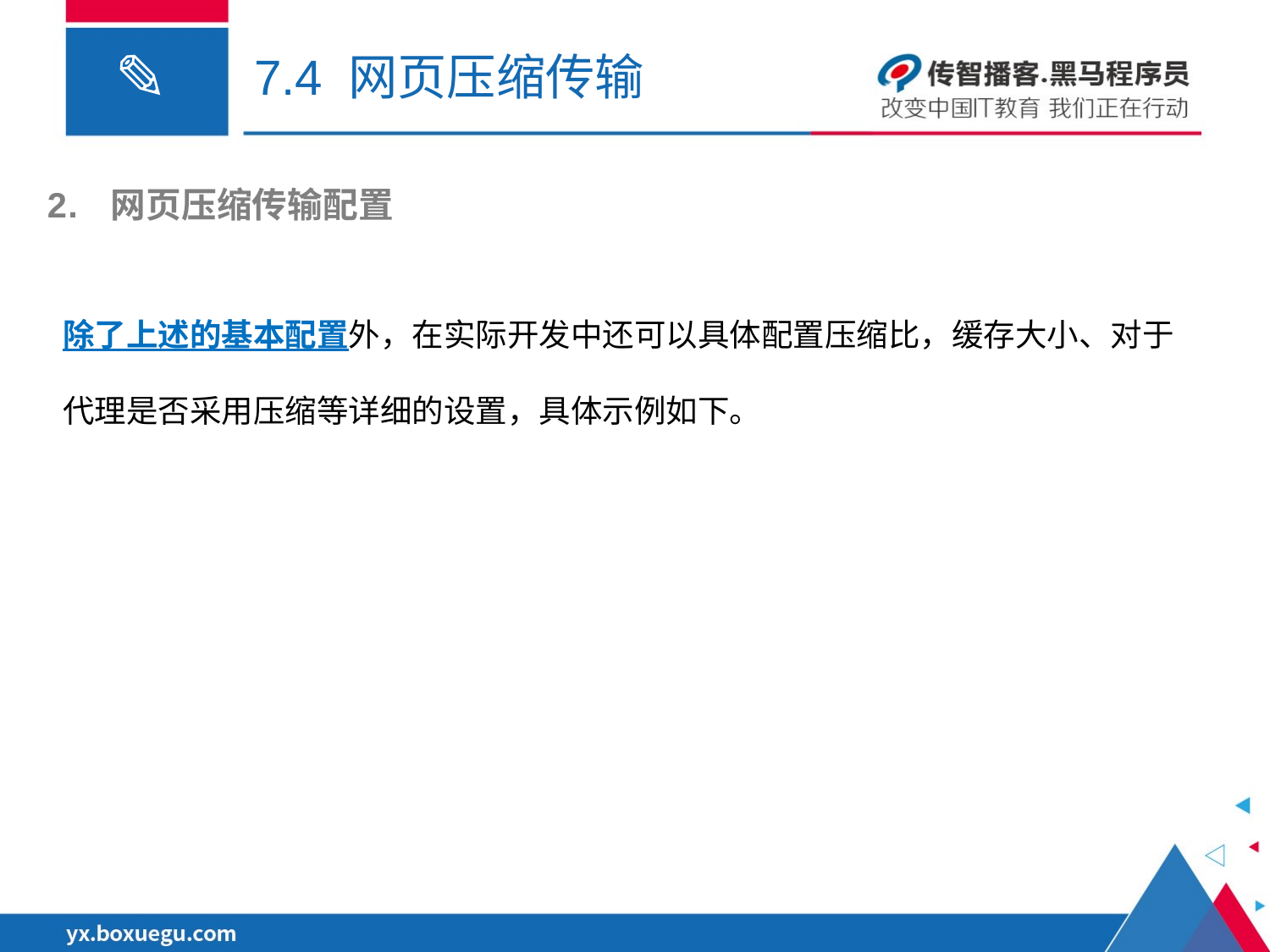

# 7.4 网页压缩传输
网页压缩传输配置
除了上述的基本配置外，在实际开发中还可以具体配置压缩比，缓存大小、对于代理是否采用压缩等详细的设置，具体示例如下。